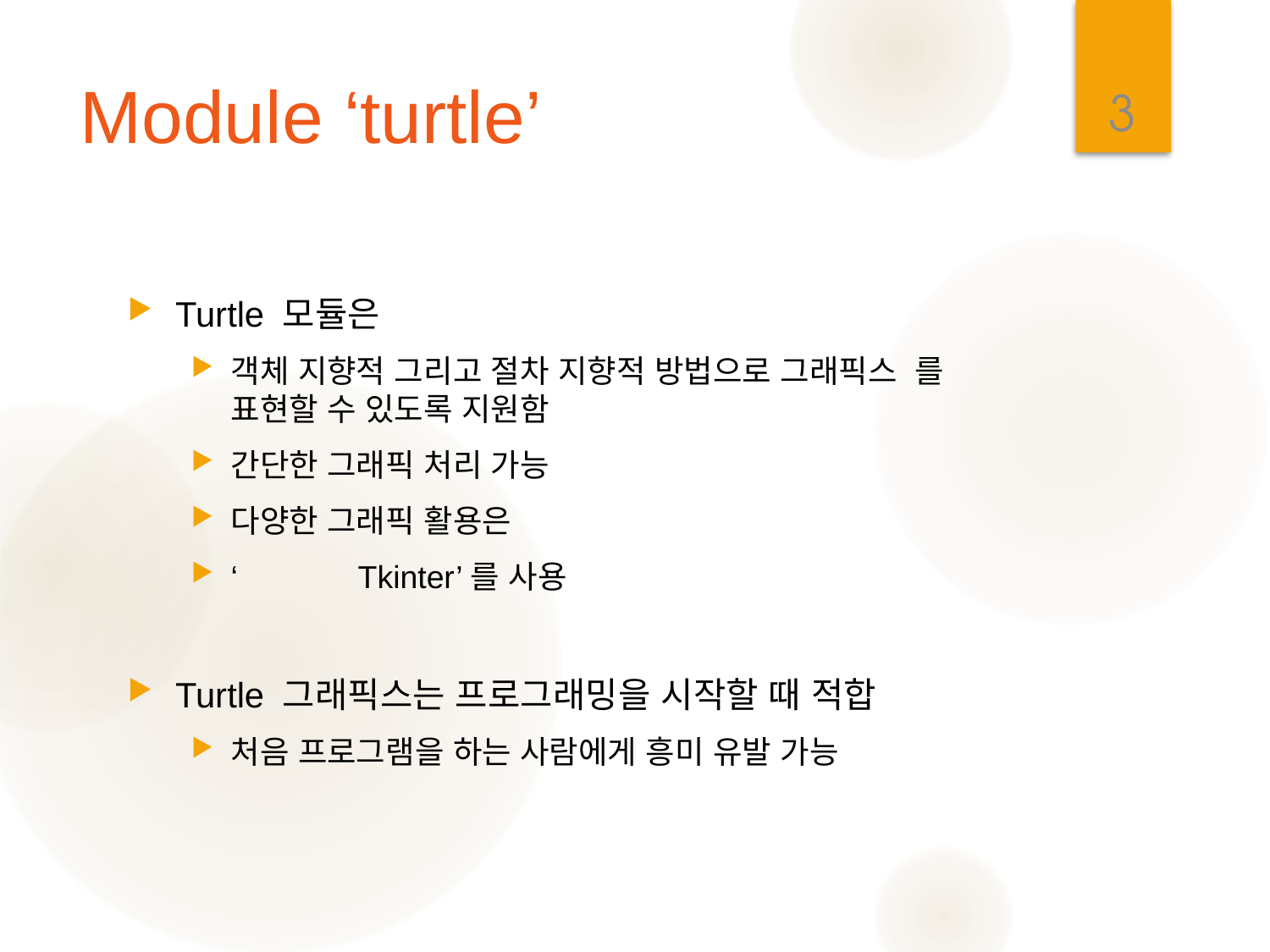

3
# Module ‘turtle’
Turtle 모듈은
객체 지향적 그리고 절차 지향적 방법으로 그래픽스  를 표현할 수 있도록 지원함
간단한 그래픽 처리 가능
다양한 그래픽 활용은
‘	Tkinter’를 사용

Turtle 그래픽스는 프로그래밍을 시작할 때 적합
처음 프로그램을 하는 사람에게 흥미 유발 가능